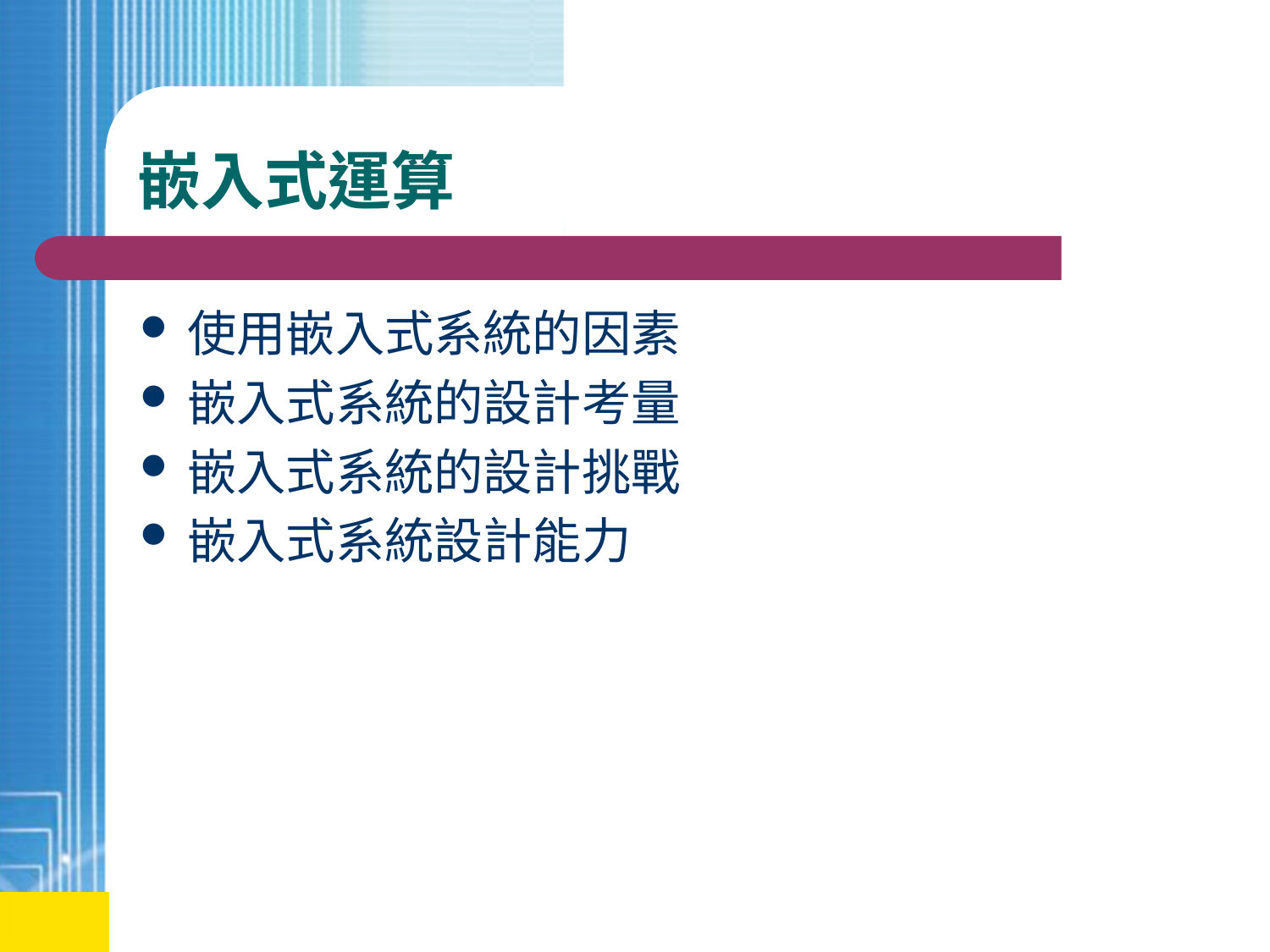

# 嵌入式運算
使用嵌入式系統的因素
嵌入式系統的設計考量
嵌入式系統的設計挑戰
嵌入式系統設計能力